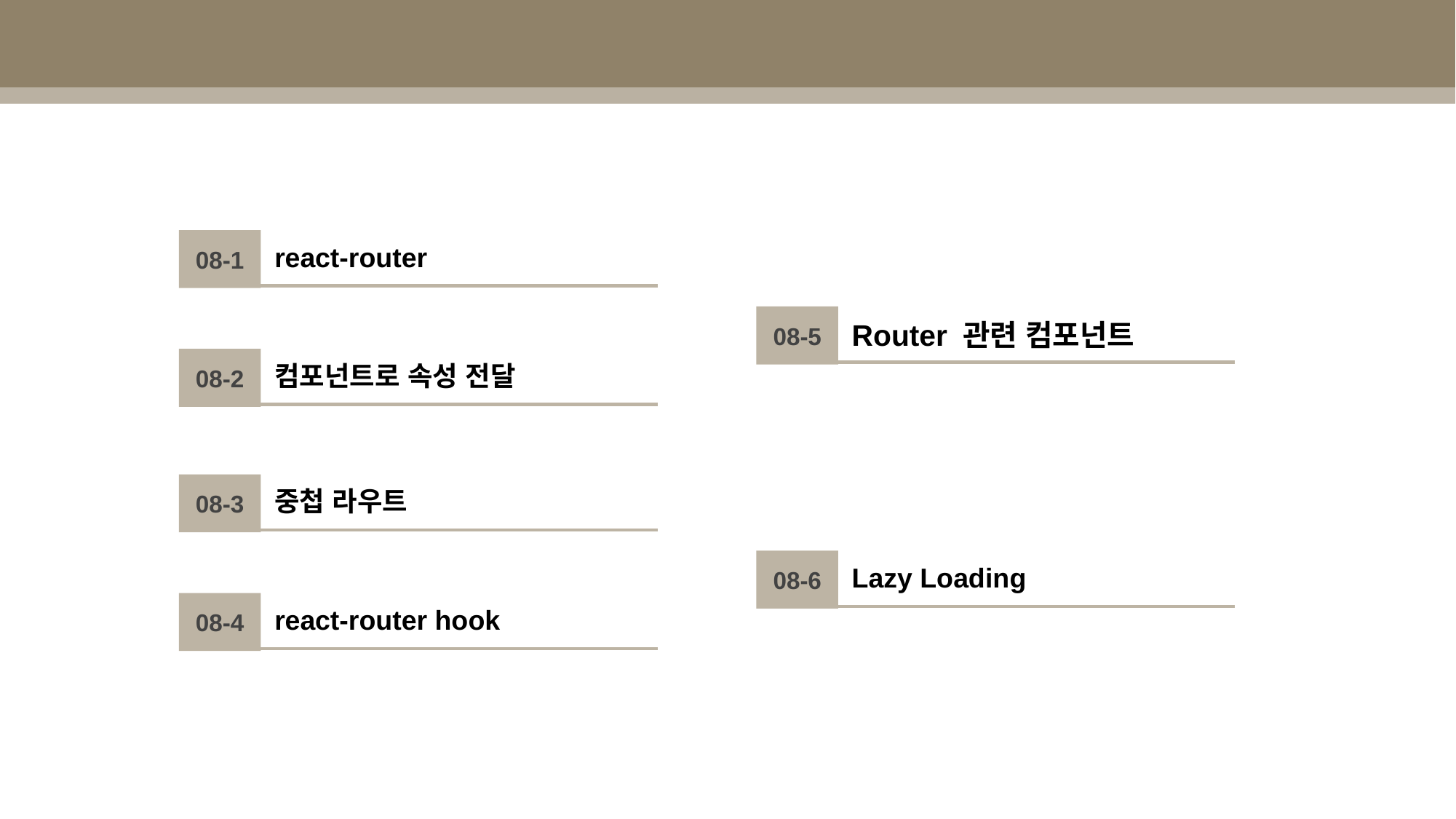

08-1
react-router
08-5
Router 관련 컴포넌트
08-2
컴포넌트로 속성 전달
08-3
중첩 라우트
08-6
Lazy Loading
08-4
react-router hook